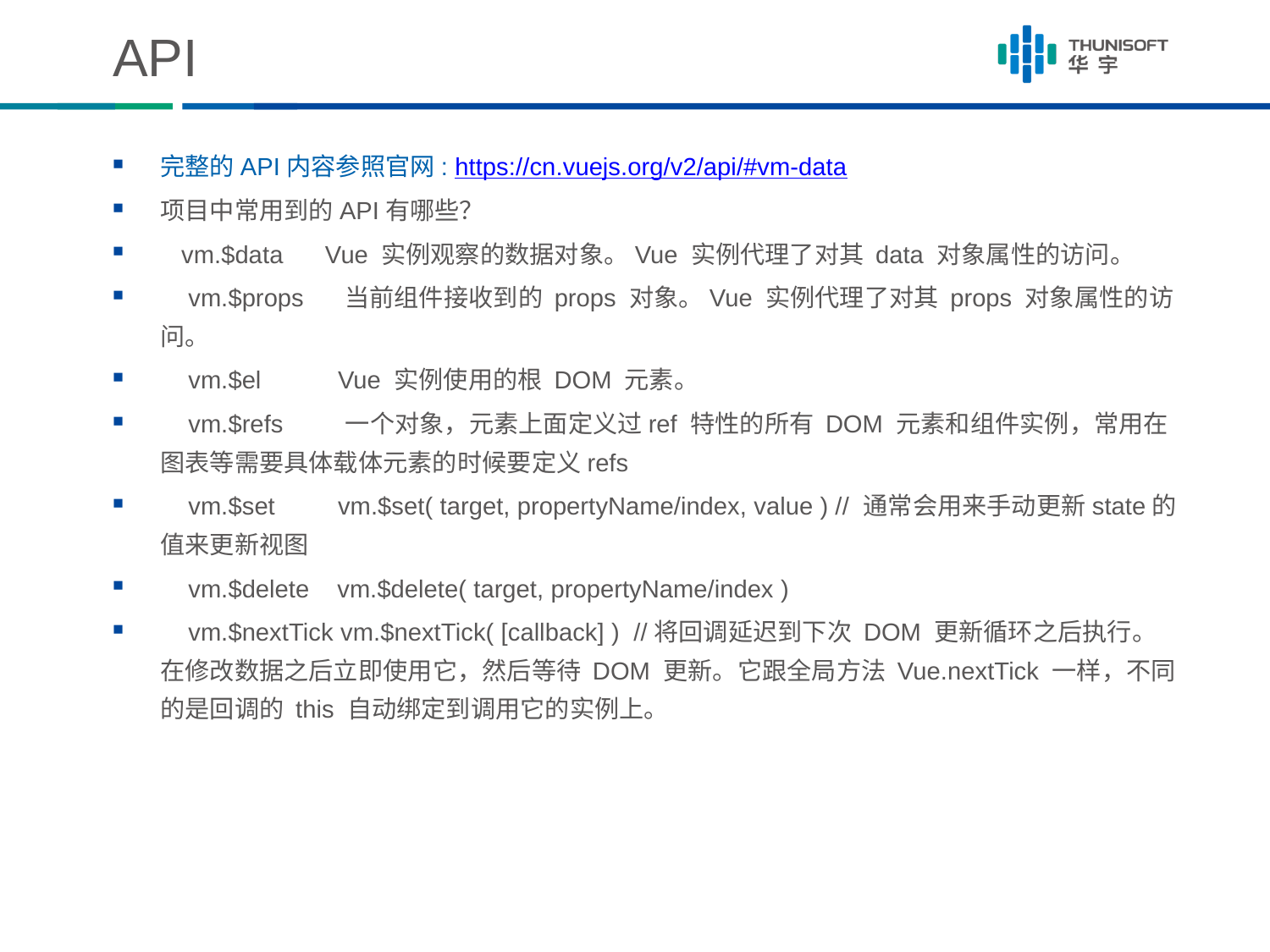

# API
完整的API内容参照官网: https://cn.vuejs.org/v2/api/#vm-data
项目中常用到的API有哪些？
   vm.$data      Vue 实例观察的数据对象。Vue 实例代理了对其 data 对象属性的访问。
    vm.$props     当前组件接收到的 props 对象。Vue 实例代理了对其 props 对象属性的访问。
    vm.$el           Vue 实例使用的根 DOM 元素。
    vm.$refs        一个对象，元素上面定义过ref 特性的所有 DOM 元素和组件实例，常用在图表等需要具体载体元素的时候要定义refs
    vm.$set         vm.$set( target, propertyName/index, value ) // 通常会用来手动更新state的值来更新视图
    vm.$delete    vm.$delete( target, propertyName/index )
    vm.$nextTick vm.$nextTick( [callback] )  //将回调延迟到下次 DOM 更新循环之后执行。在修改数据之后立即使用它，然后等待 DOM 更新。它跟全局方法 Vue.nextTick 一样，不同的是回调的 this 自动绑定到调用它的实例上。

13